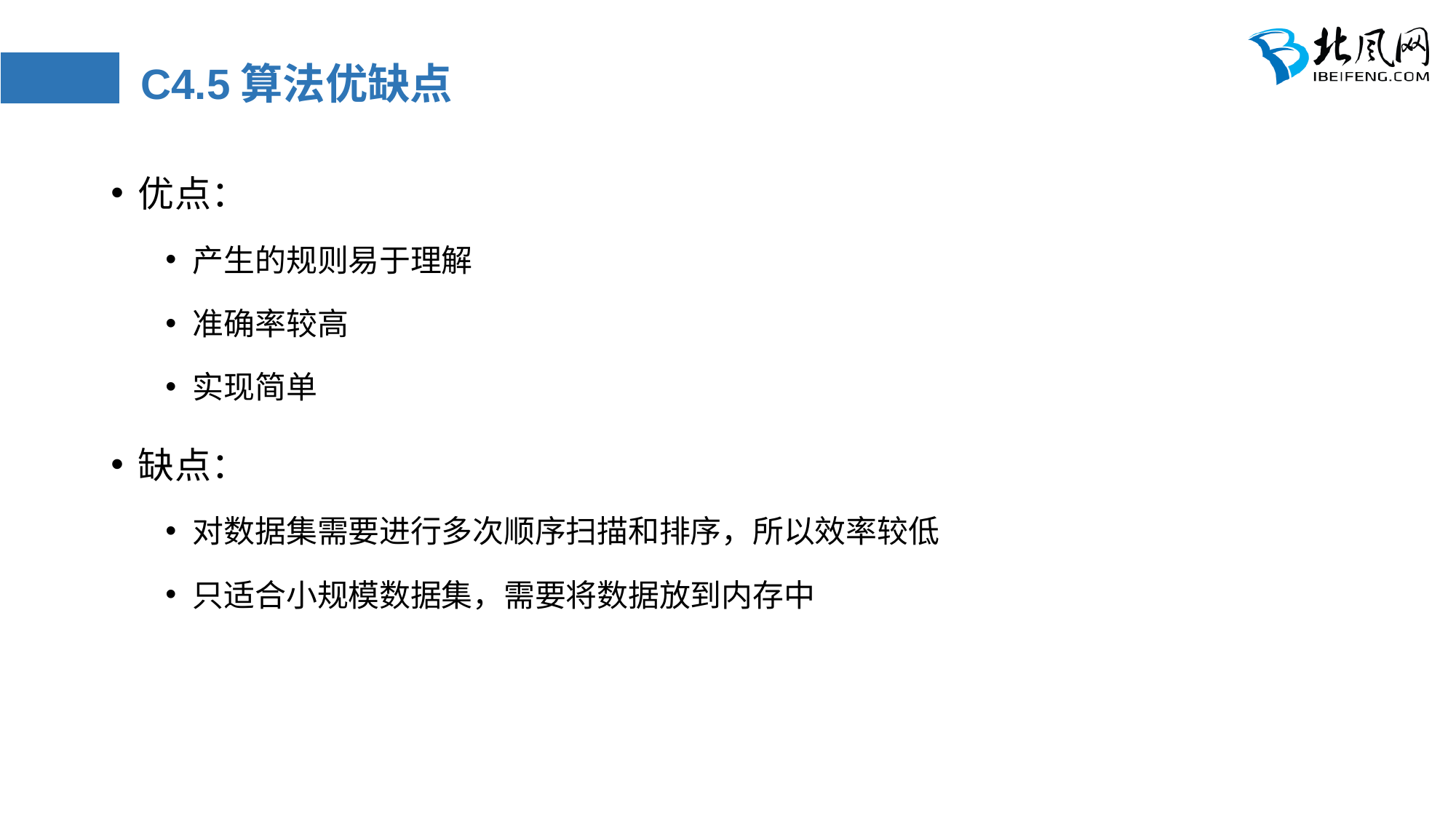

# C4.5算法优缺点
优点：
产生的规则易于理解
准确率较高
实现简单
缺点：
对数据集需要进行多次顺序扫描和排序，所以效率较低
只适合小规模数据集，需要将数据放到内存中